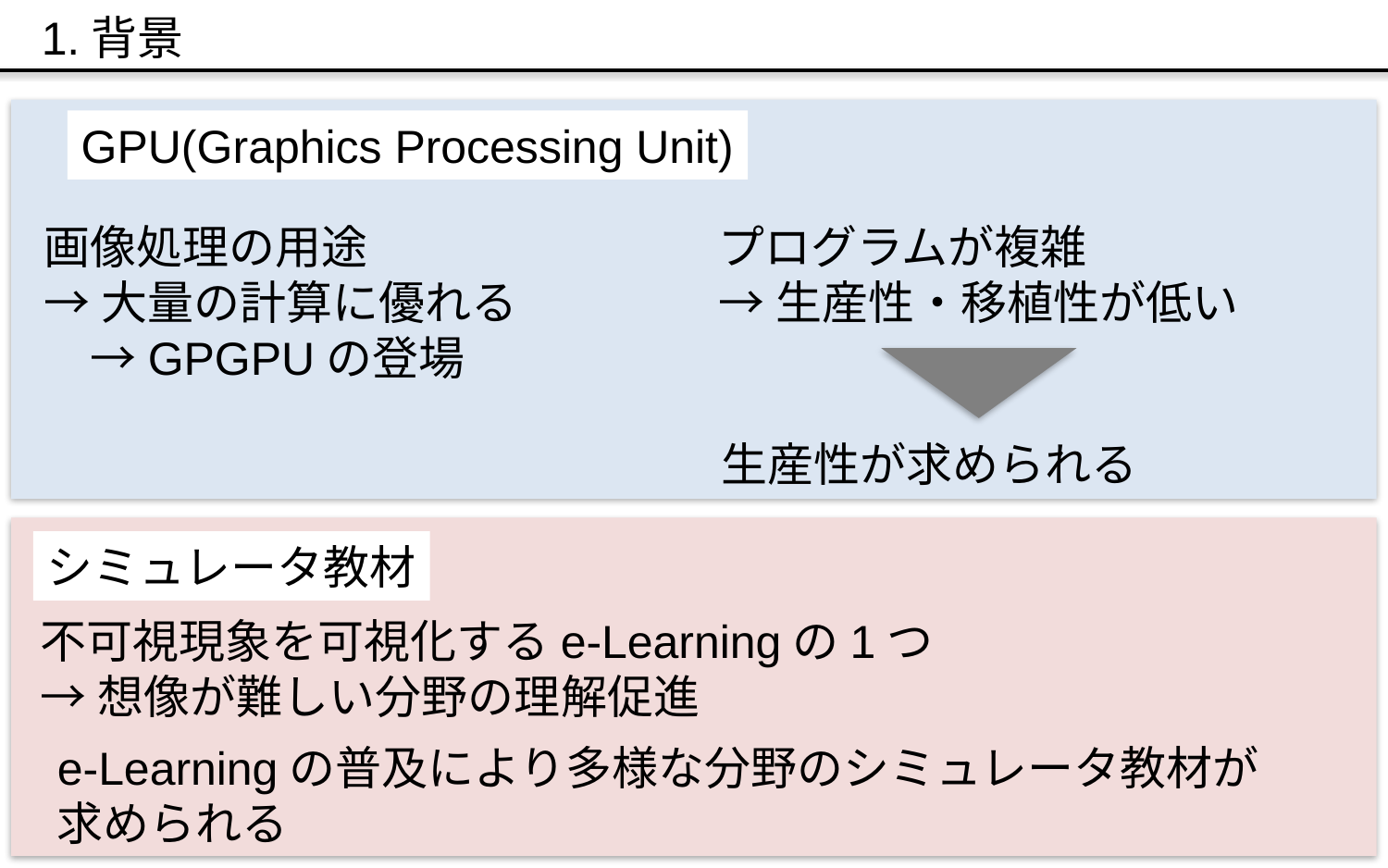

1.背景

GPU(Graphics Processing Unit)
画像処理の用途
→大量の計算に優れる
　→GPGPUの登場
プログラムが複雑
→生産性・移植性が低い

生産性が求められる

シミュレータ教材
不可視現象を可視化するe-Learningの1つ
→想像が難しい分野の理解促進
e-Learningの普及により多様な分野のシミュレータ教材が
求められる